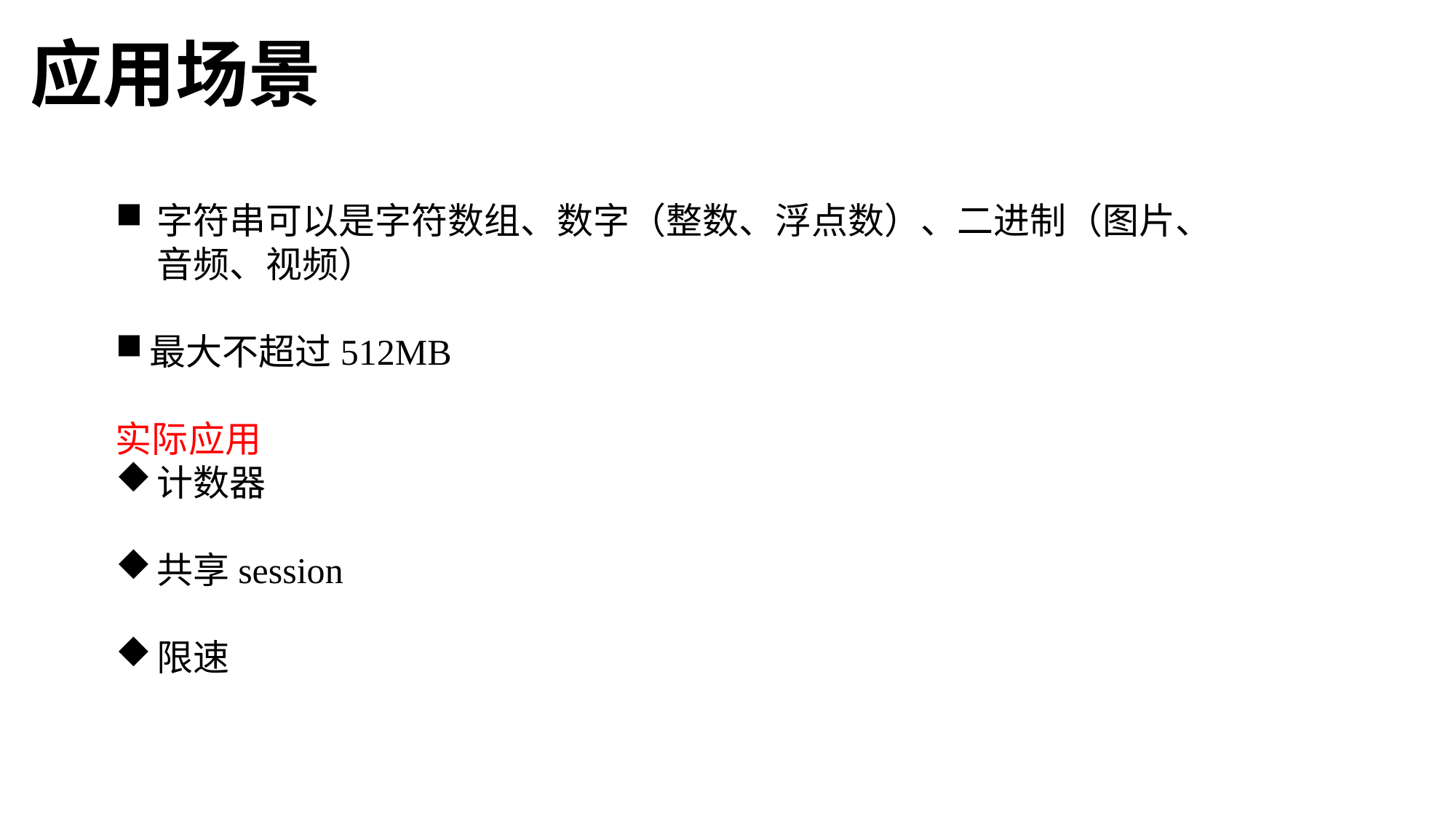

应用场景
字符串可以是字符数组、数字（整数、浮点数）、二进制（图片、音频、视频）

最大不超过512MB

实际应用
计数器

共享session

限速